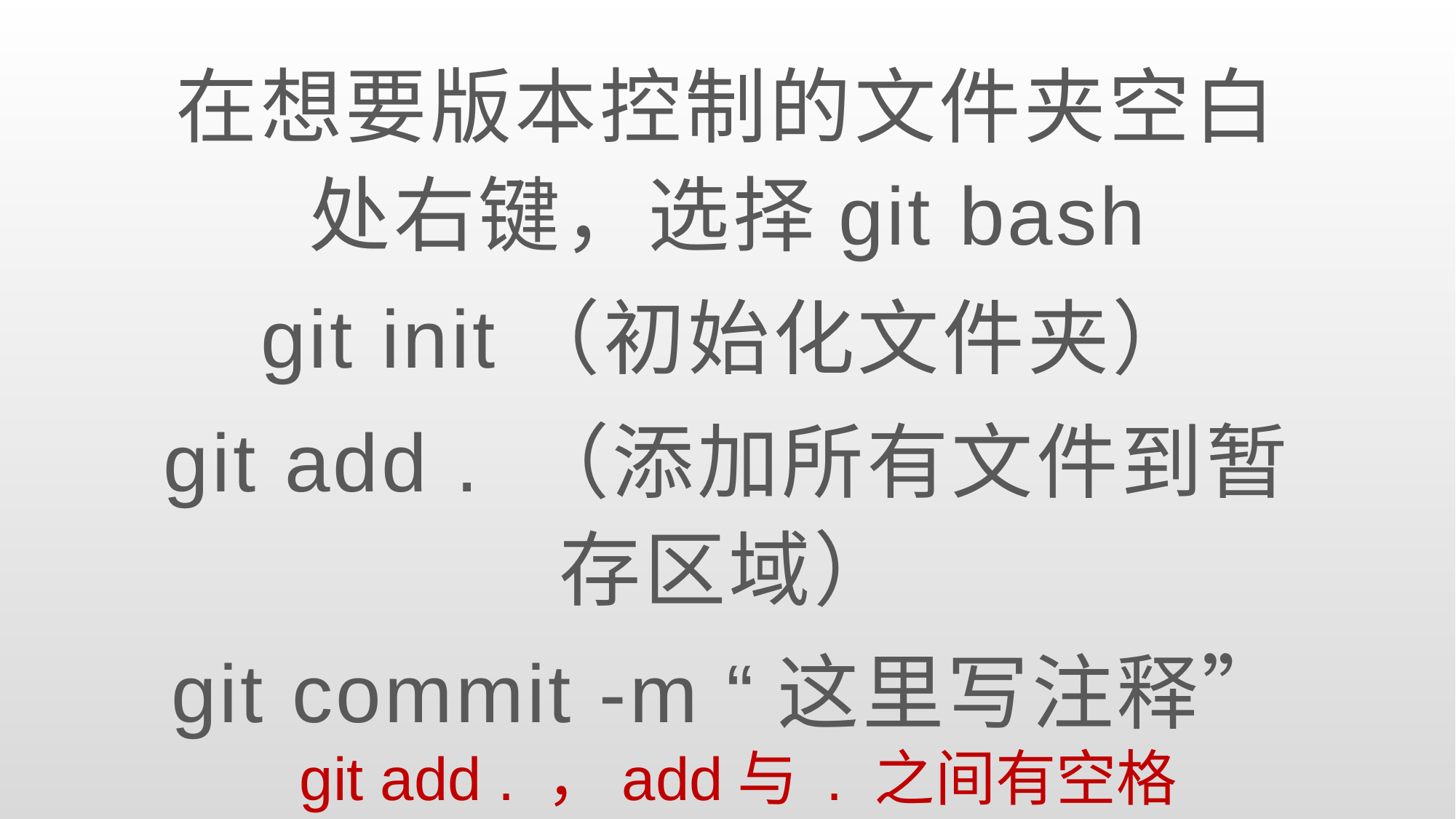

在想要版本控制的文件夹空白处右键，选择git bash
git init（初始化文件夹）
git add . （添加所有文件到暂存区域）
git commit -m “这里写注释”

git add . ，add与 . 之间有空格